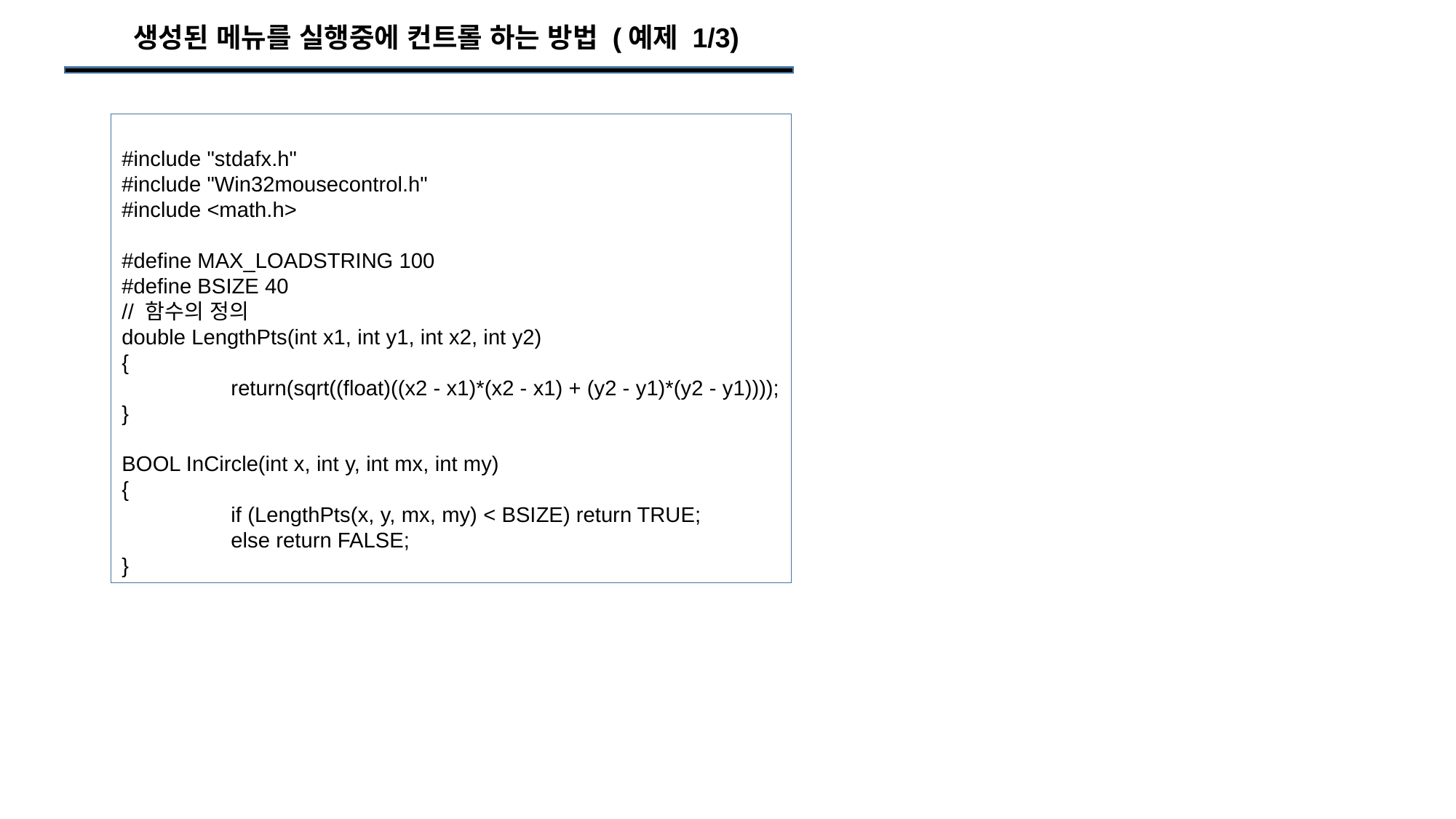

생성된 메뉴를 실행중에 컨트롤 하는 방법 (예제 1/3)

#include "stdafx.h"
#include "Win32mousecontrol.h"
#include <math.h>

#define MAX_LOADSTRING 100
#define BSIZE 40
// 함수의 정의
double LengthPts(int x1, int y1, int x2, int y2)
{
	return(sqrt((float)((x2 - x1)*(x2 - x1) + (y2 - y1)*(y2 - y1))));
}

BOOL InCircle(int x, int y, int mx, int my)
{
	if (LengthPts(x, y, mx, my) < BSIZE) return TRUE;
	else return FALSE;
}